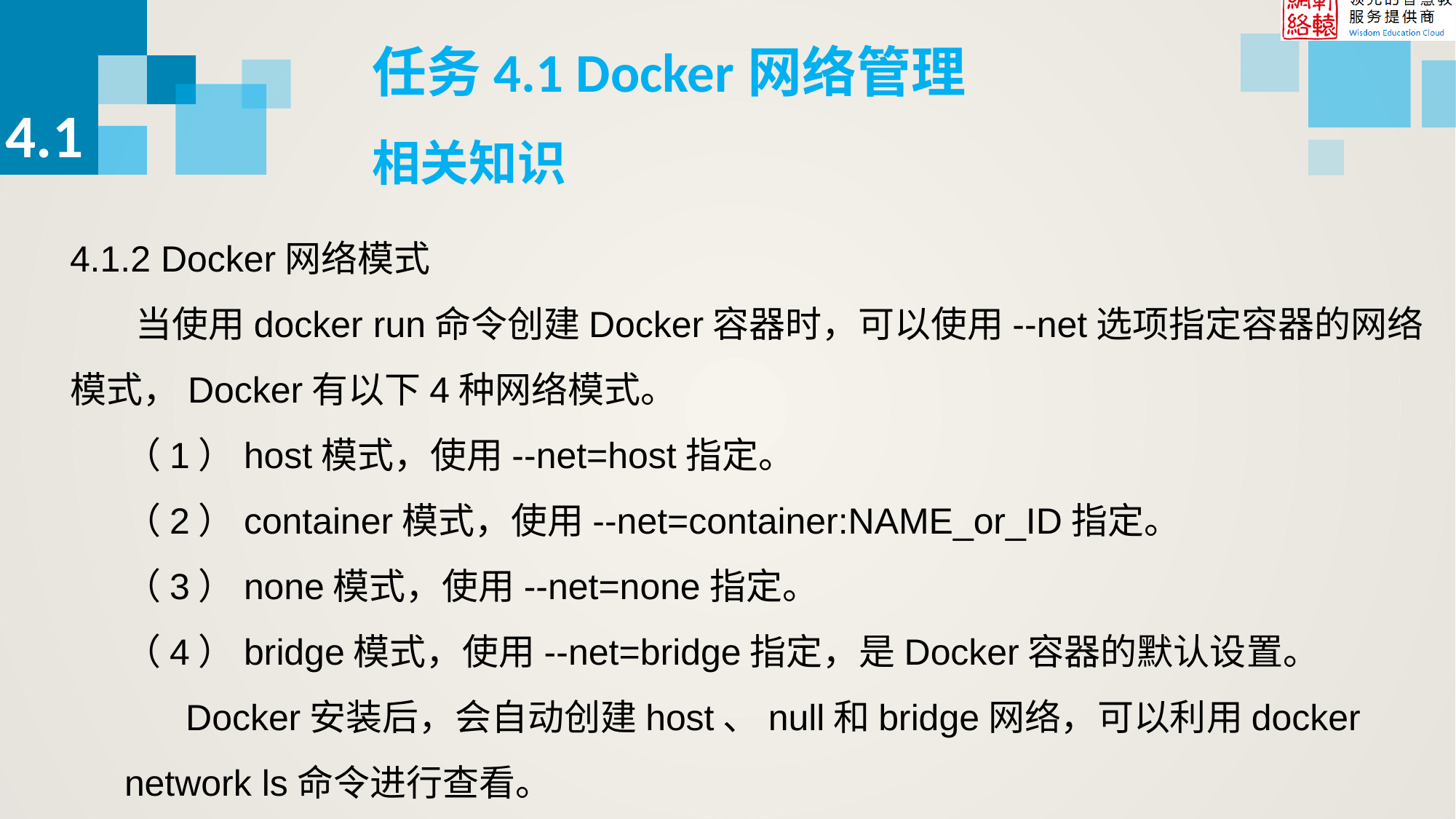

任务4.1 Docker网络管理
4.1
相关知识
4.1.2 Docker网络模式
       当使用docker run命令创建Docker容器时，可以使用--net选项指定容器的网络模式，Docker有以下4种网络模式。
（1）host模式，使用--net=host指定。
（2）container模式，使用--net=container:NAME_or_ID指定。
（3）none模式，使用--net=none指定。
（4）bridge模式，使用--net=bridge指定，是Docker容器的默认设置。
      Docker安装后，会自动创建host、null和bridge网络，可以利用docker network ls命令进行查看。